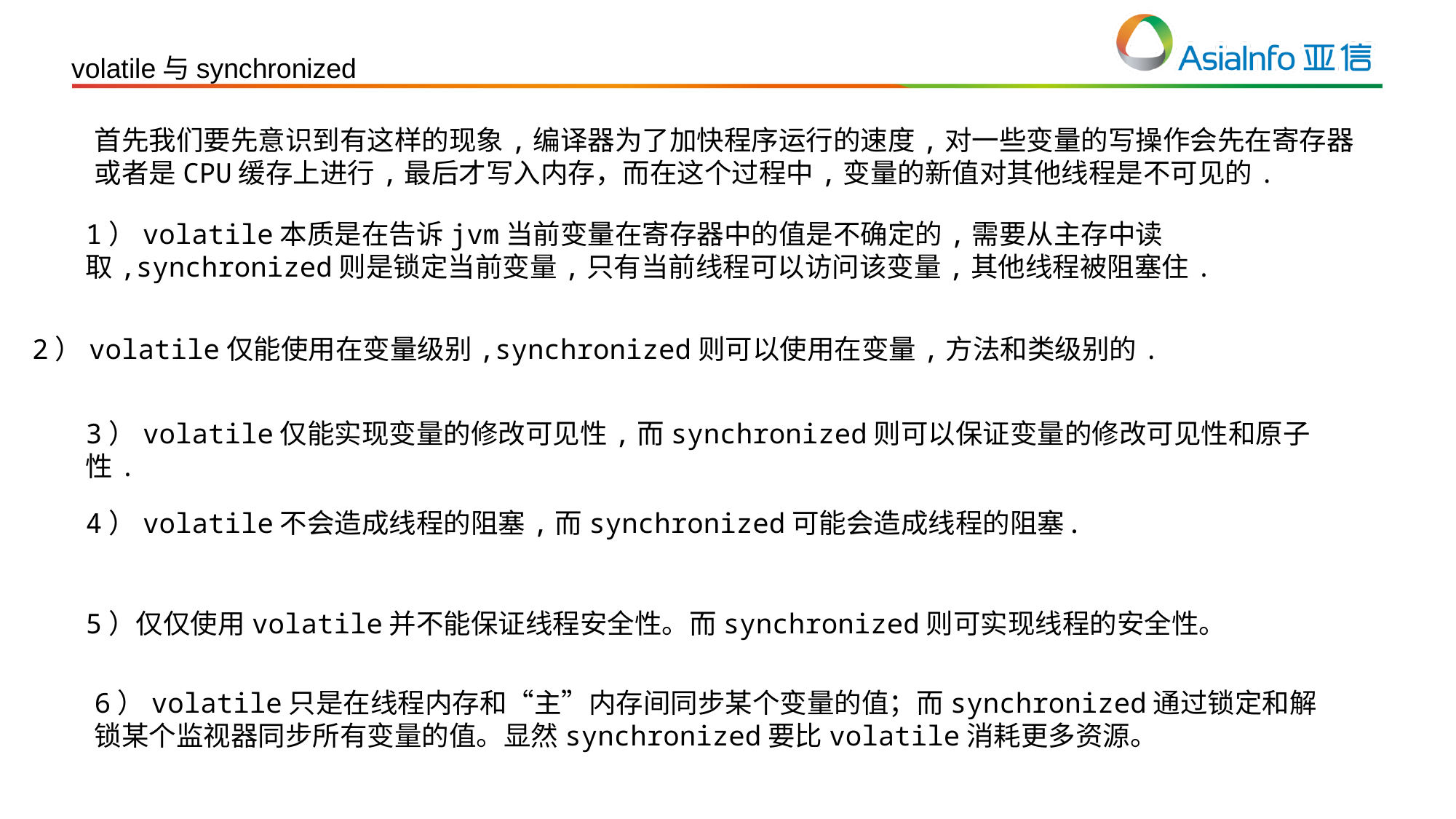

volatile与synchronized
首先我们要先意识到有这样的现象,编译器为了加快程序运行的速度,对一些变量的写操作会先在寄存器或者是CPU缓存上进行,最后才写入内存，而在这个过程中,变量的新值对其他线程是不可见的.
1）volatile本质是在告诉jvm当前变量在寄存器中的值是不确定的,需要从主存中读取,synchronized则是锁定当前变量,只有当前线程可以访问该变量,其他线程被阻塞住.
2）volatile仅能使用在变量级别,synchronized则可以使用在变量,方法和类级别的.
3）volatile仅能实现变量的修改可见性,而synchronized则可以保证变量的修改可见性和原子性.
4）volatile不会造成线程的阻塞,而synchronized可能会造成线程的阻塞.
5）仅仅使用volatile并不能保证线程安全性。而synchronized则可实现线程的安全性。
6）volatile只是在线程内存和“主”内存间同步某个变量的值；而synchronized通过锁定和解锁某个监视器同步所有变量的值。显然synchronized要比volatile消耗更多资源。